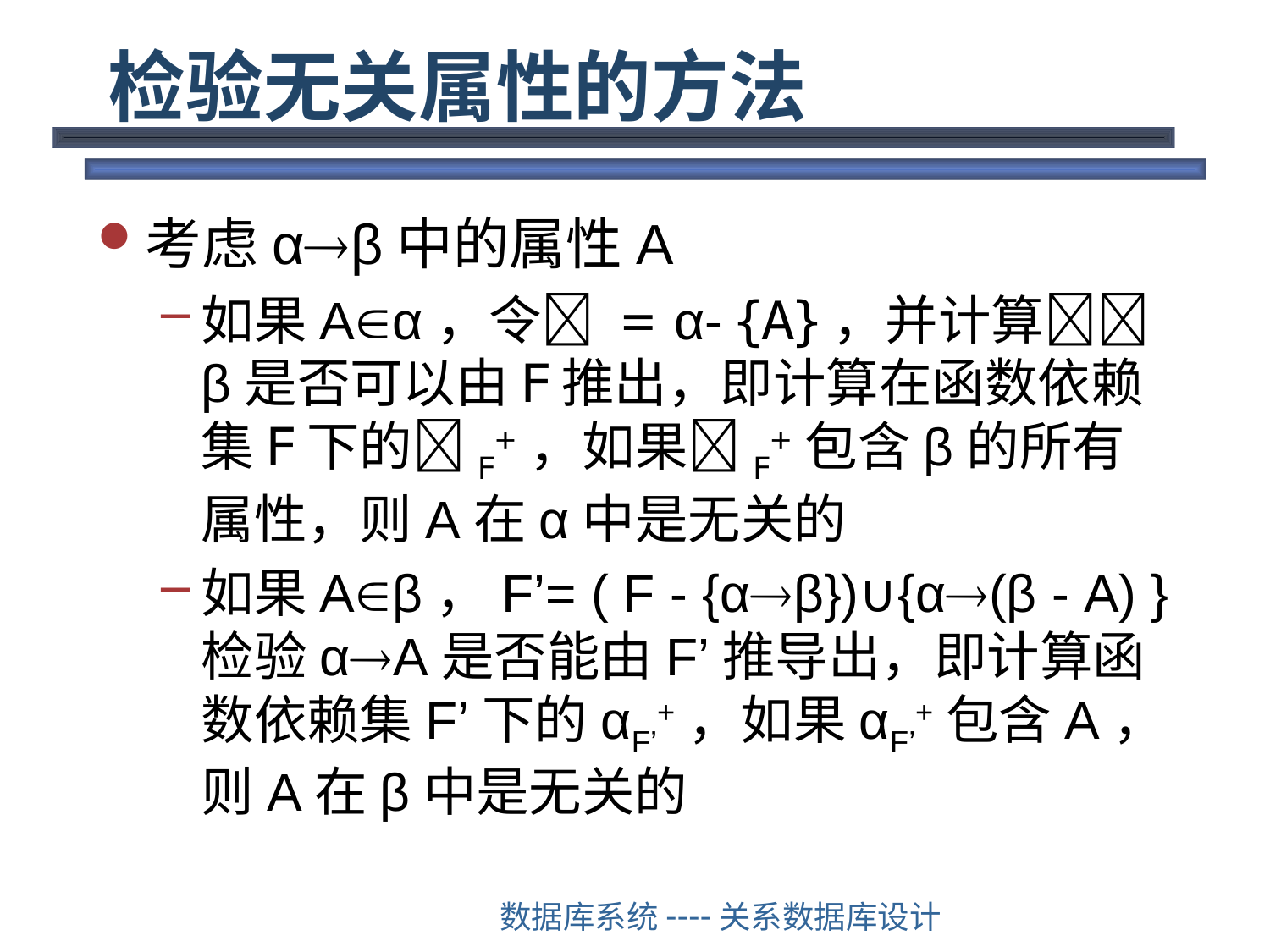

# 检验无关属性的方法
考虑α→β中的属性A
如果A∈α，令γ = α- {A}，并计算γ→β是否可以由F推出，即计算在函数依赖集F下的γF+，如果γF+包含β的所有属性，则A在α中是无关的
如果A∈β，F’= ( F - {α→β})∪{α→(β - A) } 检验α→A是否能由F’推导出，即计算函数依赖集F’下的αF’+，如果αF’+包含A，则A在β中是无关的
数据库系统----关系数据库设计